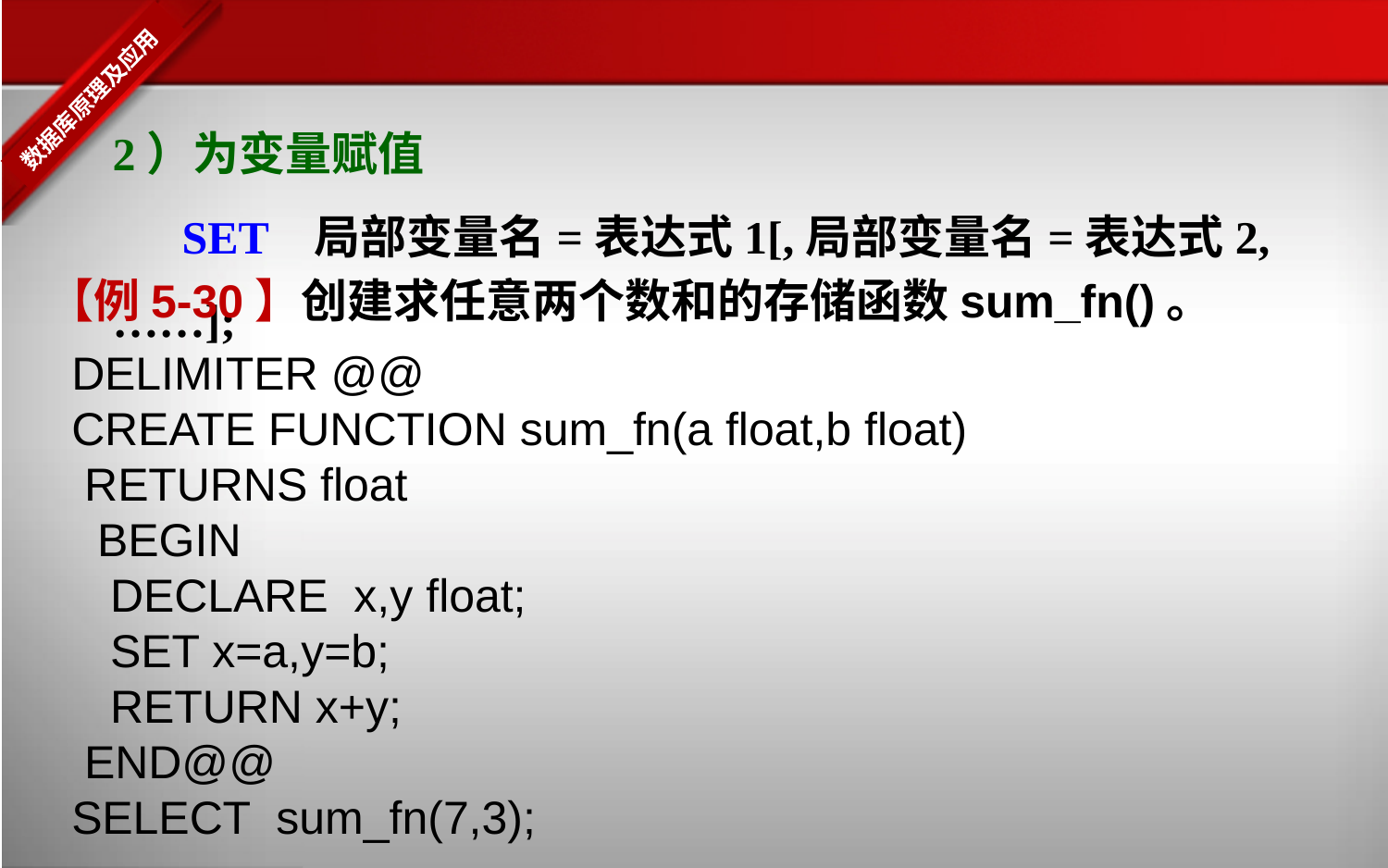

2）为变量赋值
      SET   局部变量名=表达式1[,局部变量名=表达式2,……];
【例5-30】创建求任意两个数和的存储函数sum_fn()。
DELIMITER @@
CREATE FUNCTION sum_fn(a float,b float)
 RETURNS float
  BEGIN
   DECLARE  x,y float;
   SET x=a,y=b;
   RETURN x+y;
 END@@
SELECT  sum_fn(7,3);